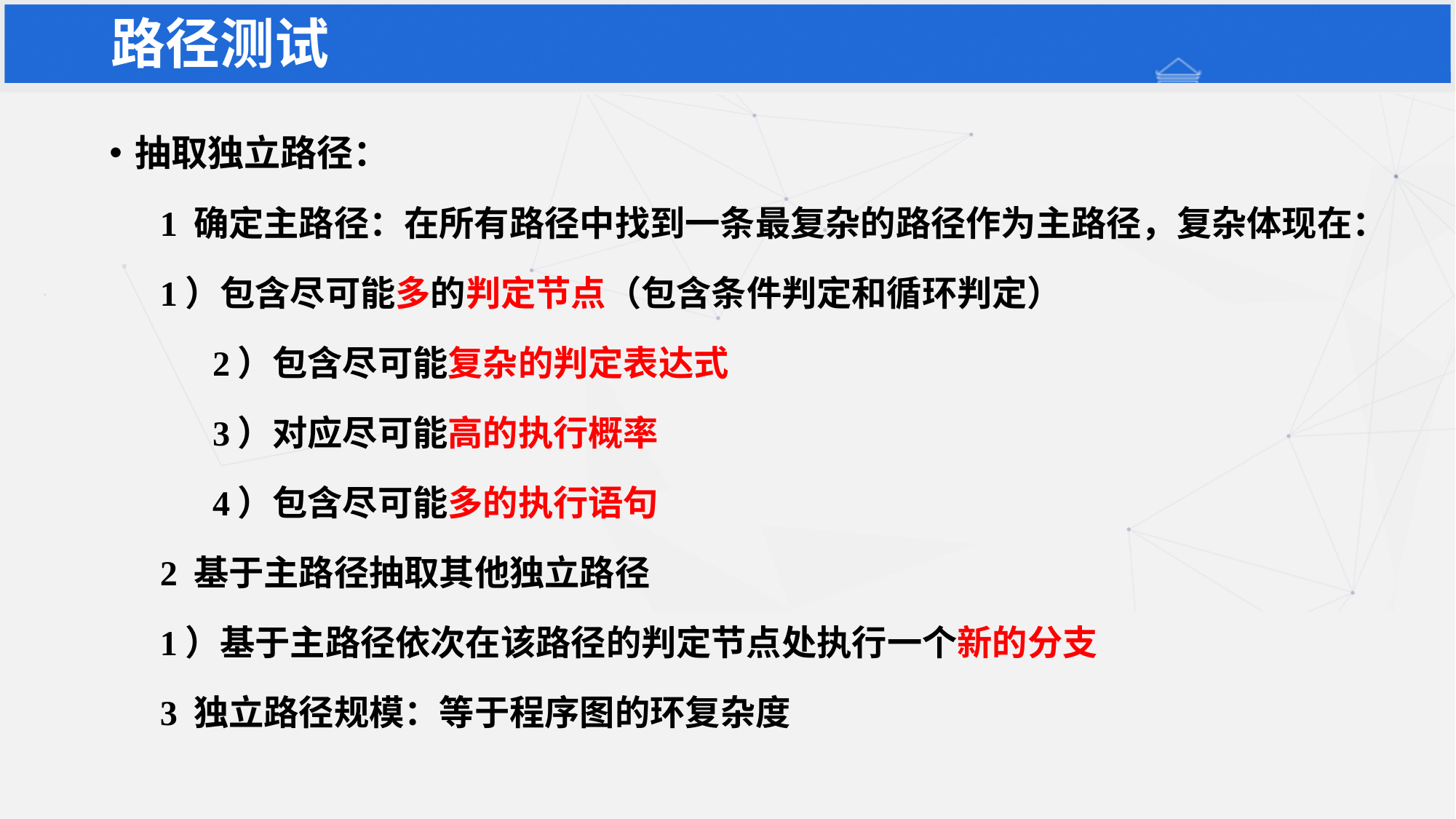

# 路径测试
抽取独立路径：
1 确定主路径：在所有路径中找到一条最复杂的路径作为主路径，复杂体现在：
	1）包含尽可能多的判定节点（包含条件判定和循环判定）
      2）包含尽可能复杂的判定表达式
      3）对应尽可能高的执行概率
      4）包含尽可能多的执行语句
2 基于主路径抽取其他独立路径
	1）基于主路径依次在该路径的判定节点处执行一个新的分支
3 独立路径规模：等于程序图的环复杂度